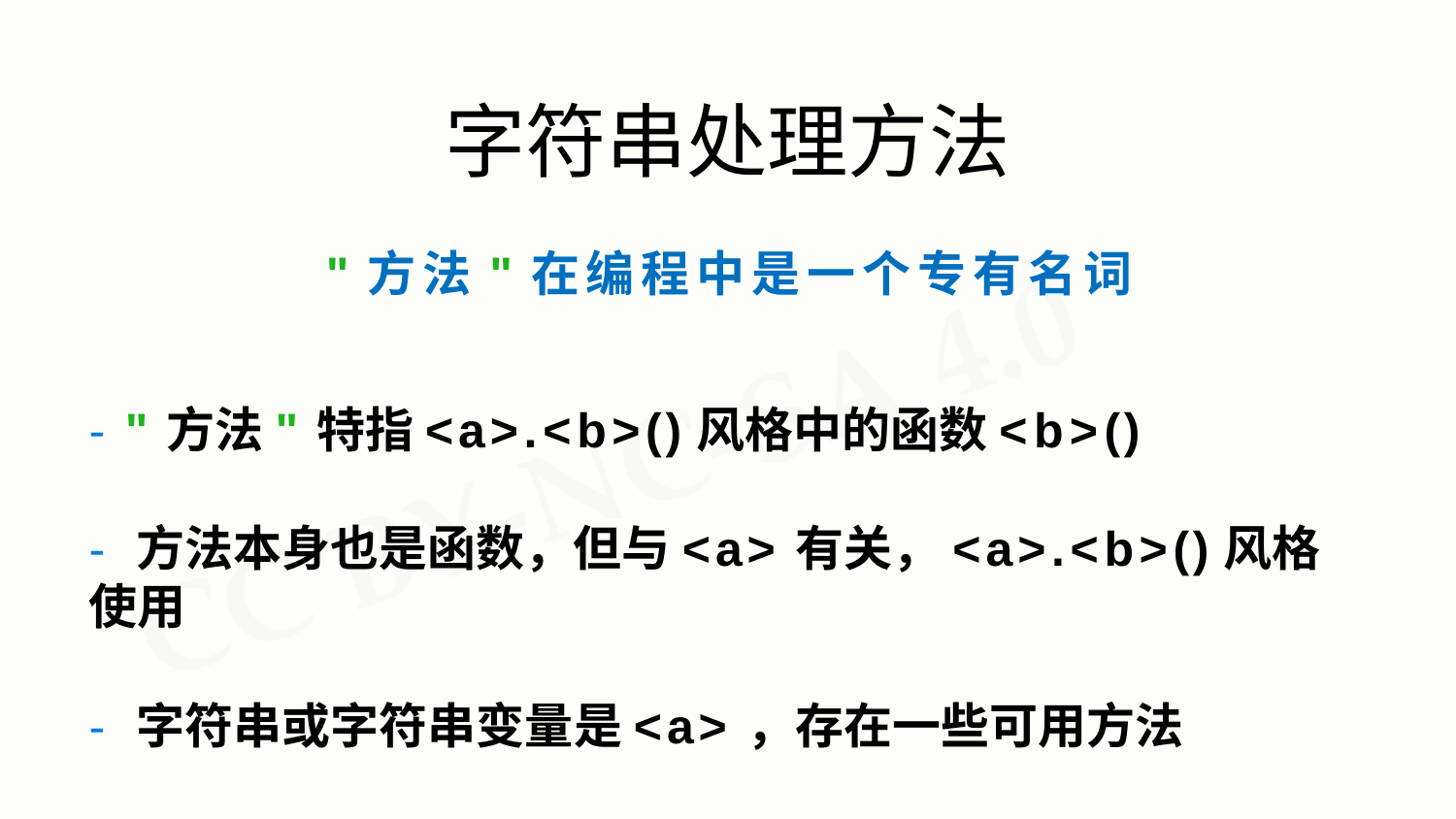

# 字符串处理方法
"方法"在编程中是一个专有名词

- "方法"特指<a>.<b>()风格中的函数<b>()

- 方法本身也是函数，但与<a>有关，<a>.<b>()风格使用

- 字符串或字符串变量是<a>，存在一些可用方法